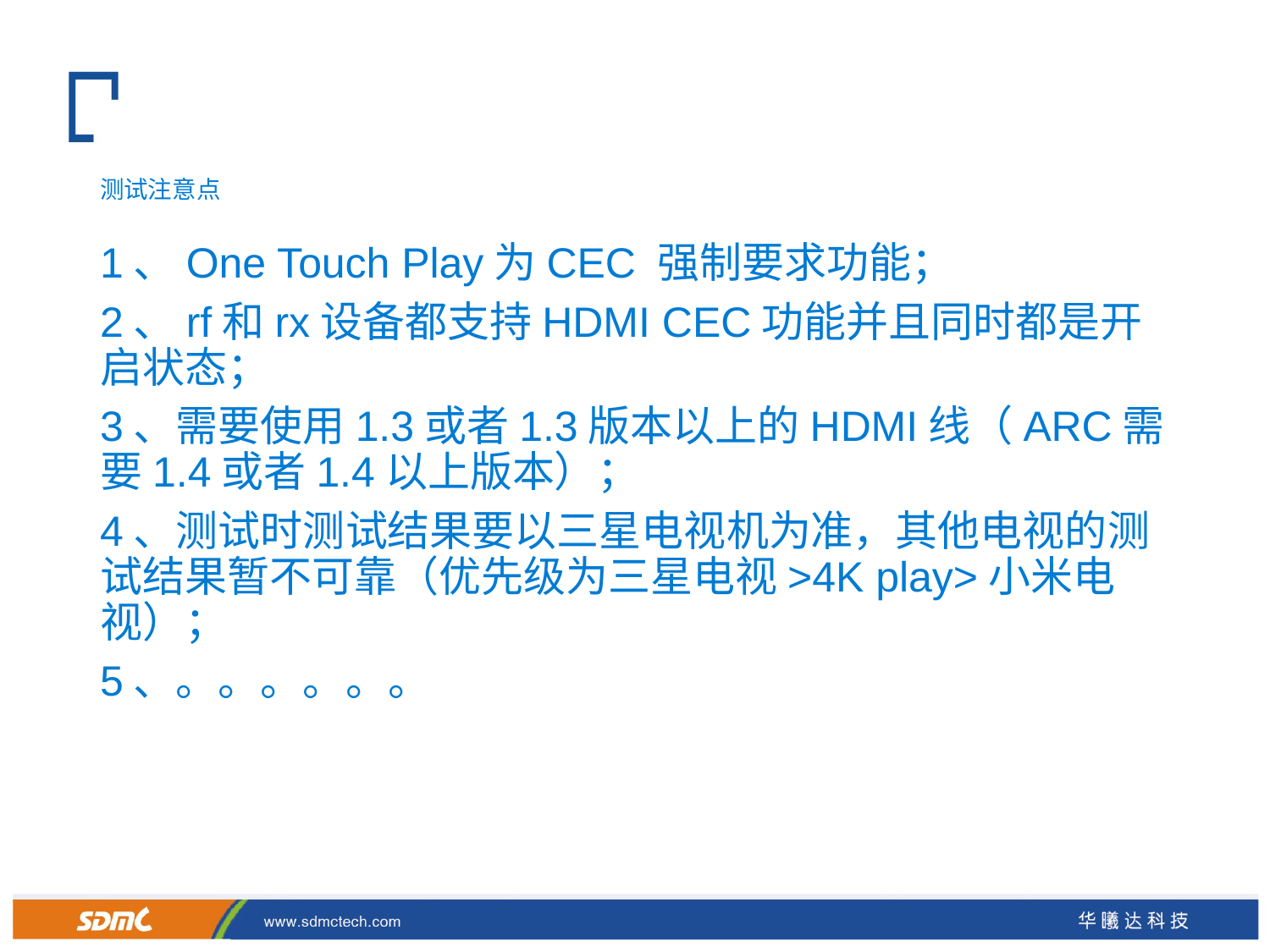

# 测试注意点
1、One Touch Play为CEC 强制要求功能；
2、rf和rx设备都支持HDMI CEC功能并且同时都是开启状态；
3、需要使用1.3或者1.3版本以上的HDMI线（ARC需要1.4或者1.4以上版本）；
4、测试时测试结果要以三星电视机为准，其他电视的测试结果暂不可靠（优先级为三星电视>4K play>小米电视）；
5、。。。。。。